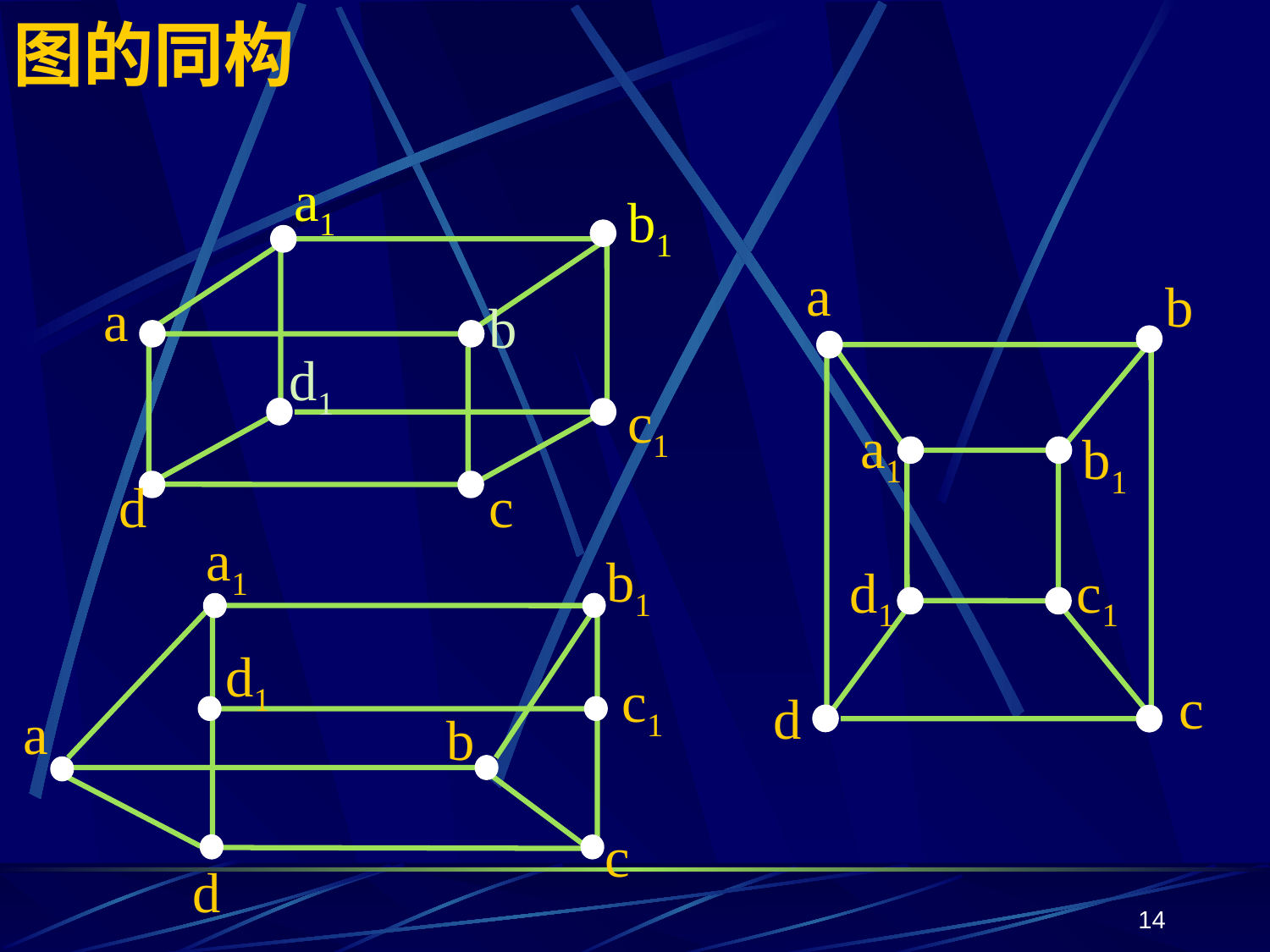

# 图的同构
a1
b1
a
b
d1
c1
d
c

a
b
a1
b1
d1
c1
c
d

a1
b1
d1
c1
a
b
c
d

14